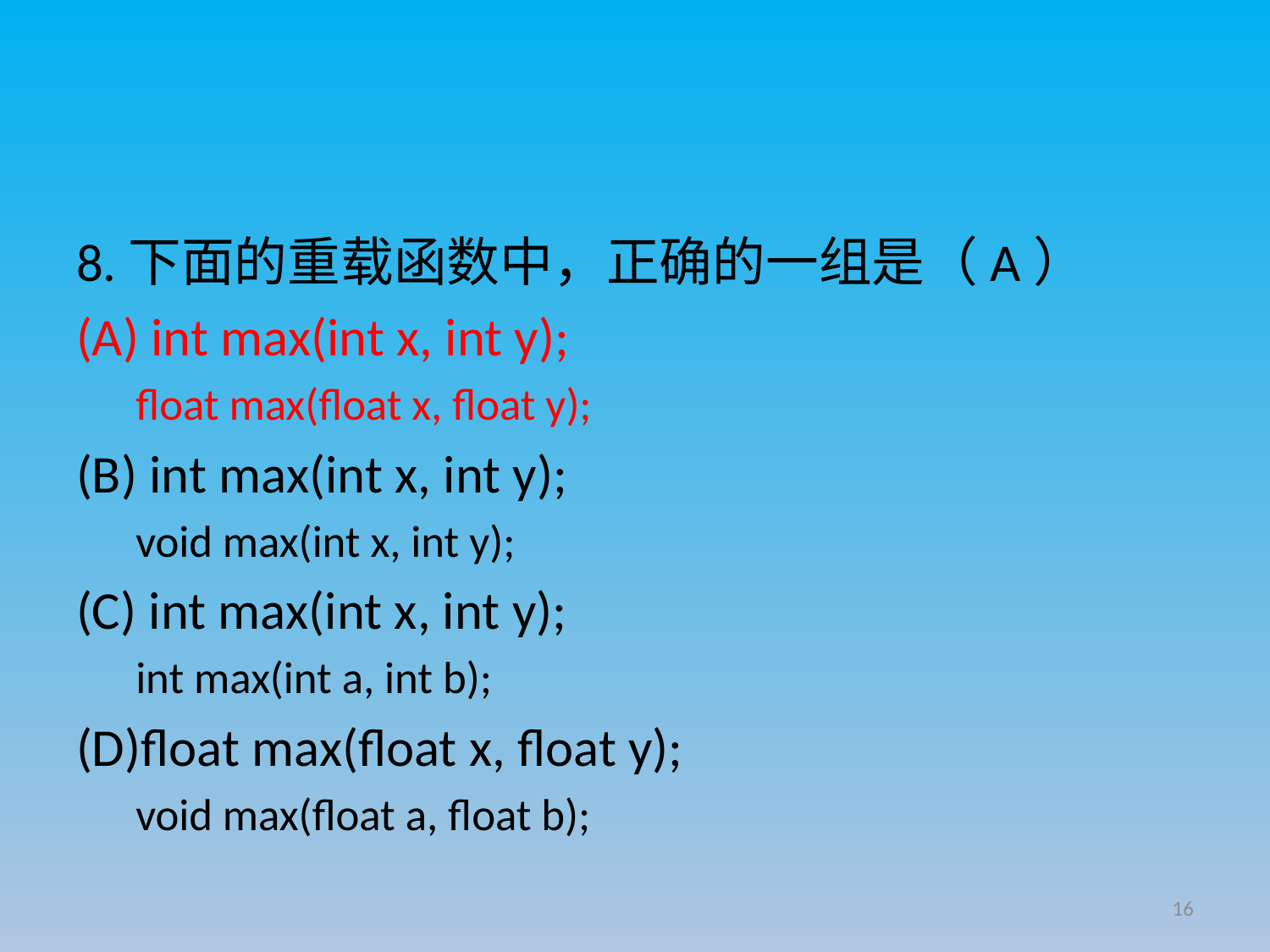

#
8.下面的重载函数中，正确的一组是（A）
(A) int max(int x, int y);
float max(float x, float y);
(B) int max(int x, int y);
void max(int x, int y);
(C) int max(int x, int y);
int max(int a, int b);
(D)float max(float x, float y);
void max(float a, float b);
16